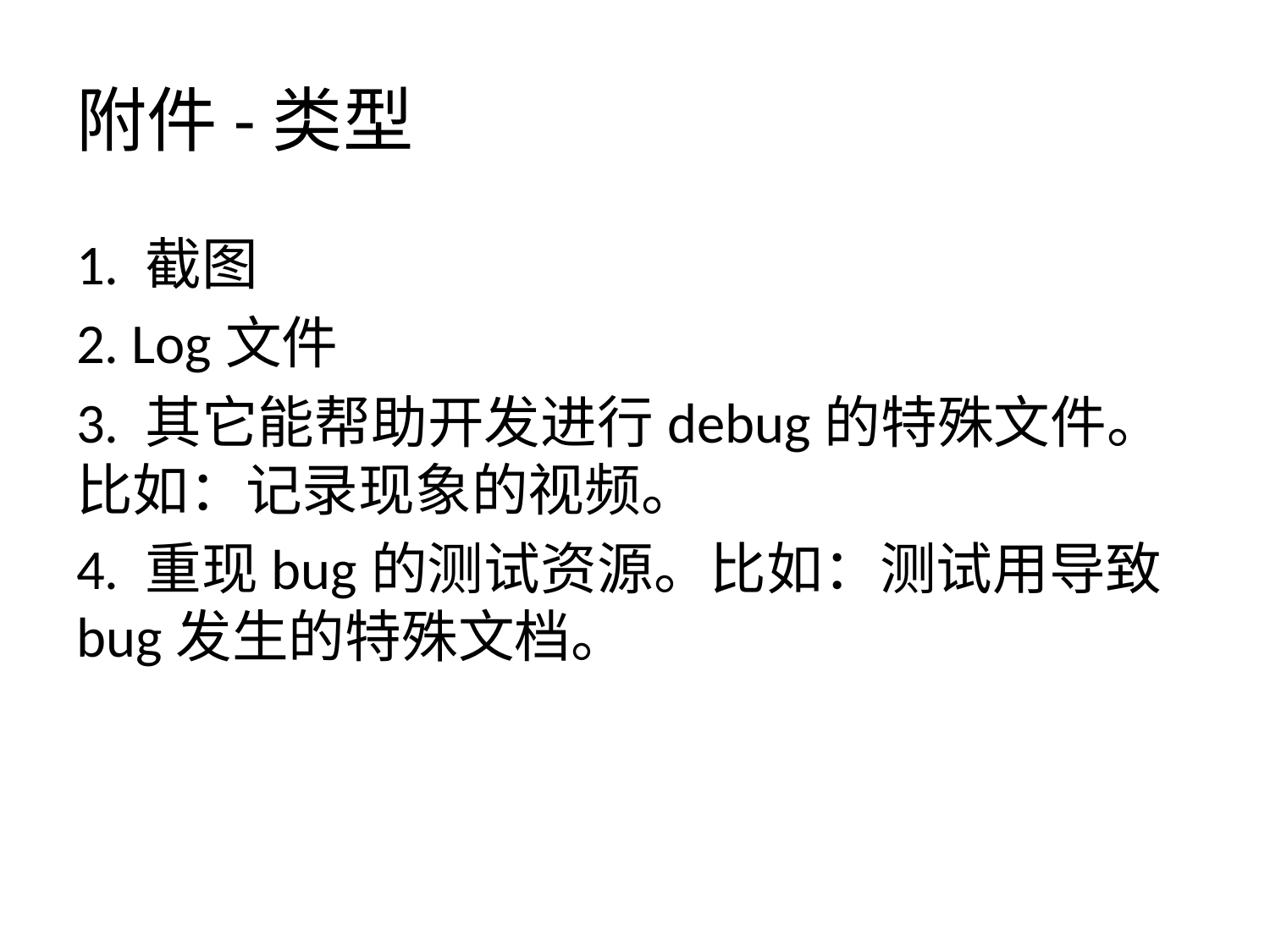

# 附件-类型
1. 截图
2. Log文件
3. 其它能帮助开发进行debug的特殊文件。比如：记录现象的视频。
4. 重现bug的测试资源。比如：测试用导致bug发生的特殊文档。